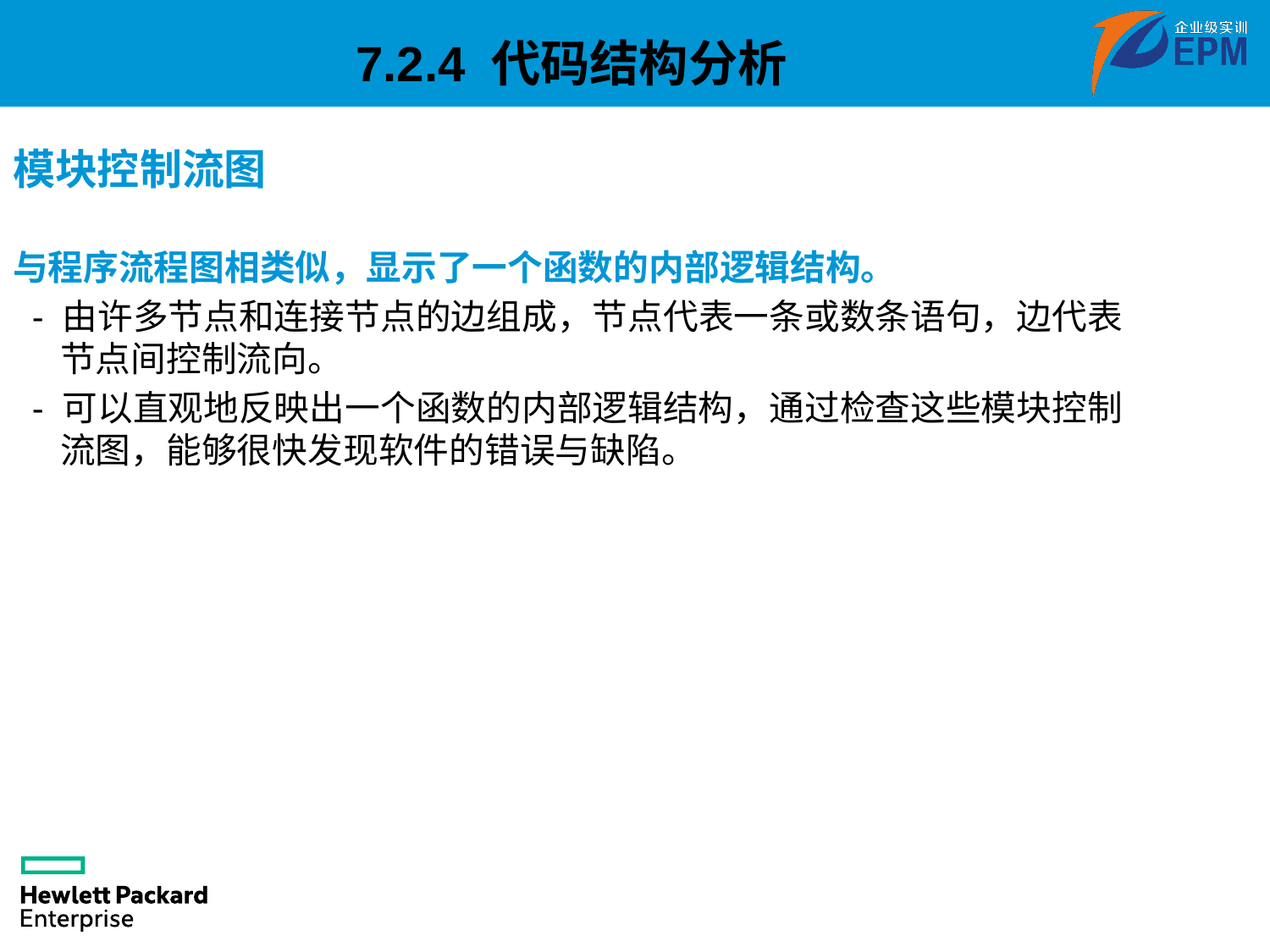

7.2.4 代码结构分析
模块控制流图

与程序流程图相类似，显示了一个函数的内部逻辑结构。
  - 由许多节点和连接节点的边组成，节点代表一条或数条语句，边代表节点间控制流向。
  - 可以直观地反映出一个函数的内部逻辑结构，通过检查这些模块控制流图，能够很快发现软件的错误与缺陷。